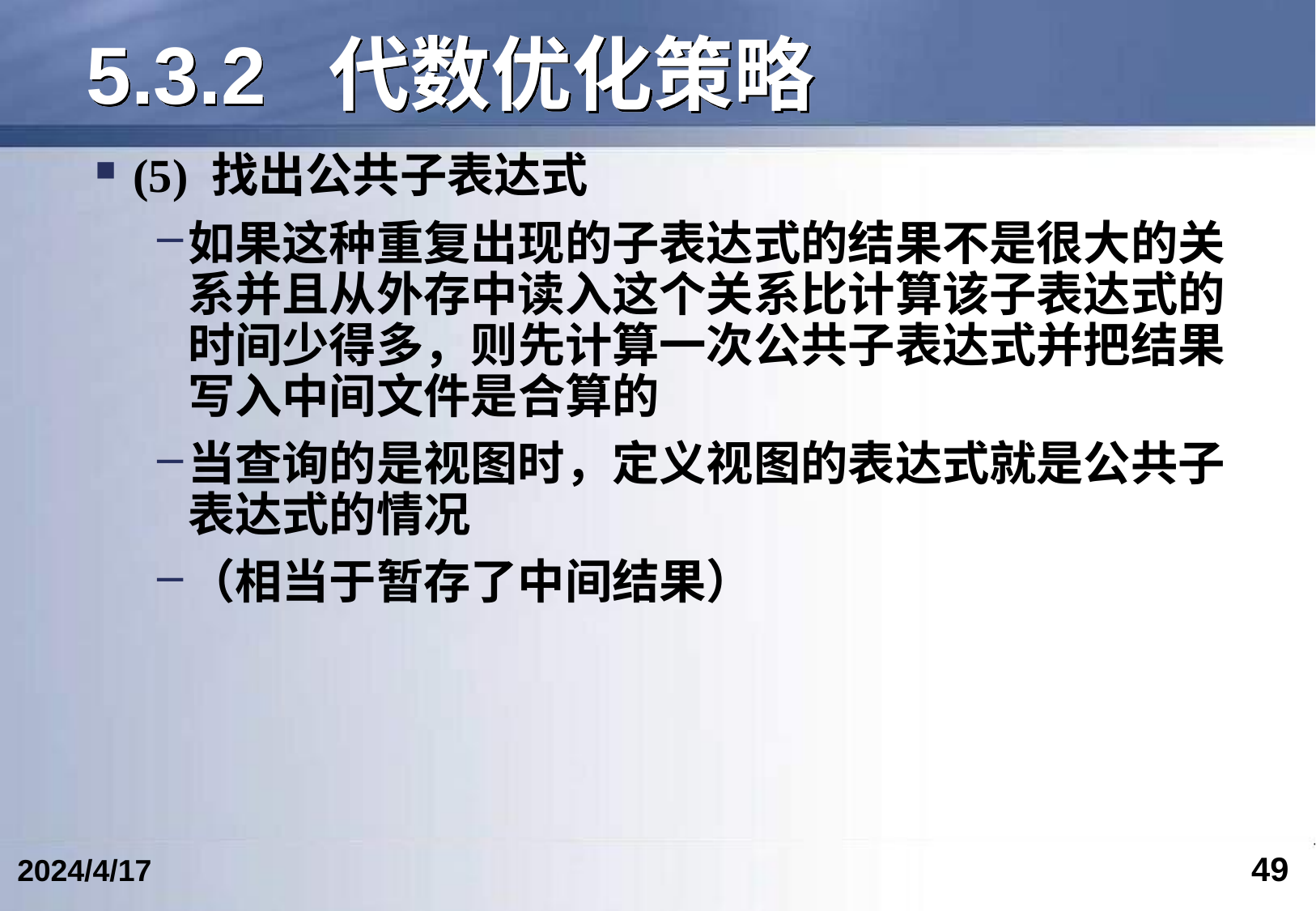

# 5.3.2	代数优化策略
(5) 找出公共子表达式
如果这种重复出现的子表达式的结果不是很大的关系并且从外存中读入这个关系比计算该子表达式的时间少得多，则先计算一次公共子表达式并把结果写入中间文件是合算的
当查询的是视图时，定义视图的表达式就是公共子表达式的情况
（相当于暂存了中间结果）

49
2024/4/17